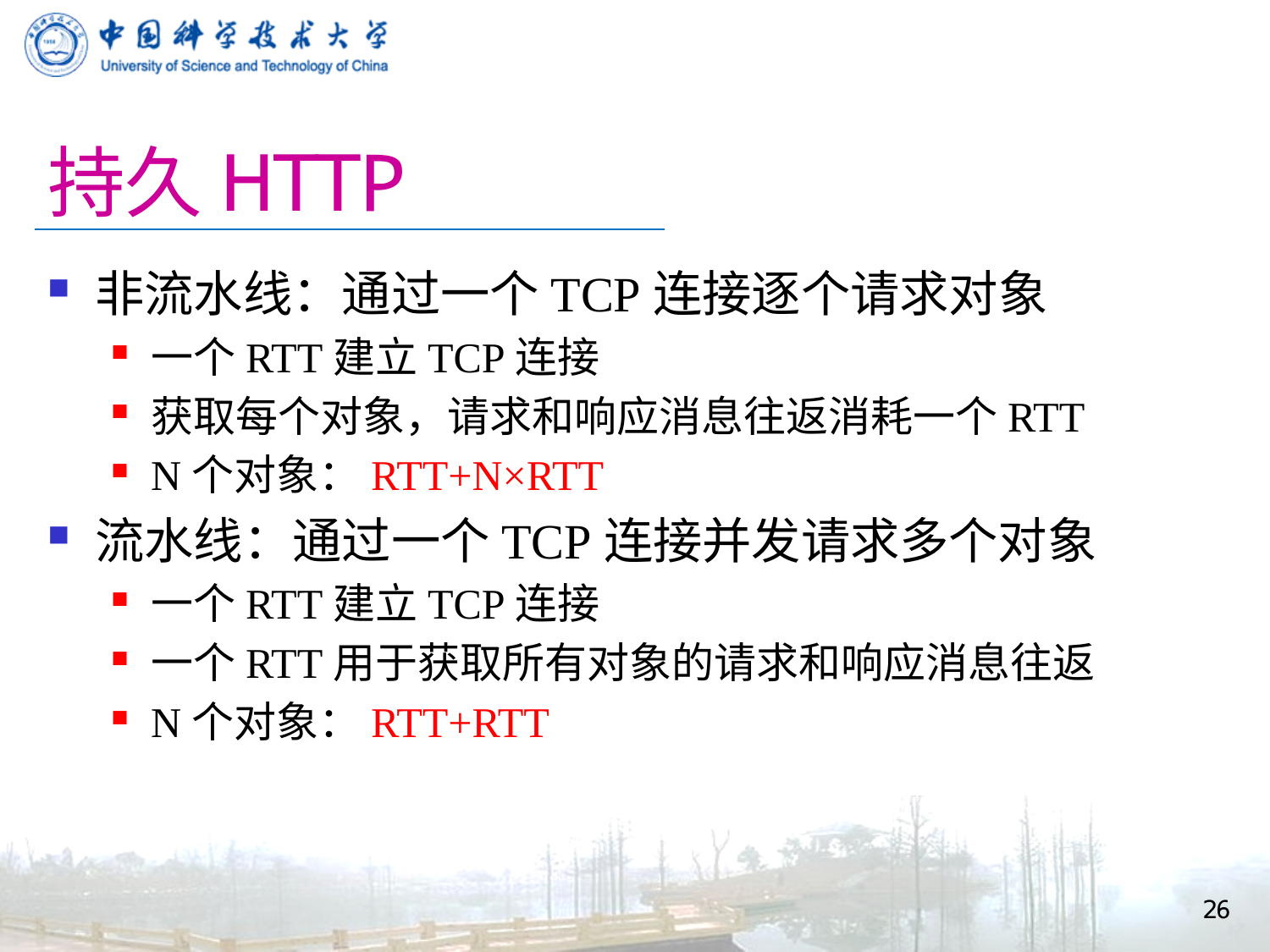

# 持久HTTP
非流水线：通过一个TCP连接逐个请求对象
一个RTT建立TCP连接
获取每个对象，请求和响应消息往返消耗一个RTT
N个对象：RTT+N×RTT
流水线：通过一个TCP连接并发请求多个对象
一个RTT建立TCP连接
一个RTT用于获取所有对象的请求和响应消息往返
N个对象：RTT+RTT

26